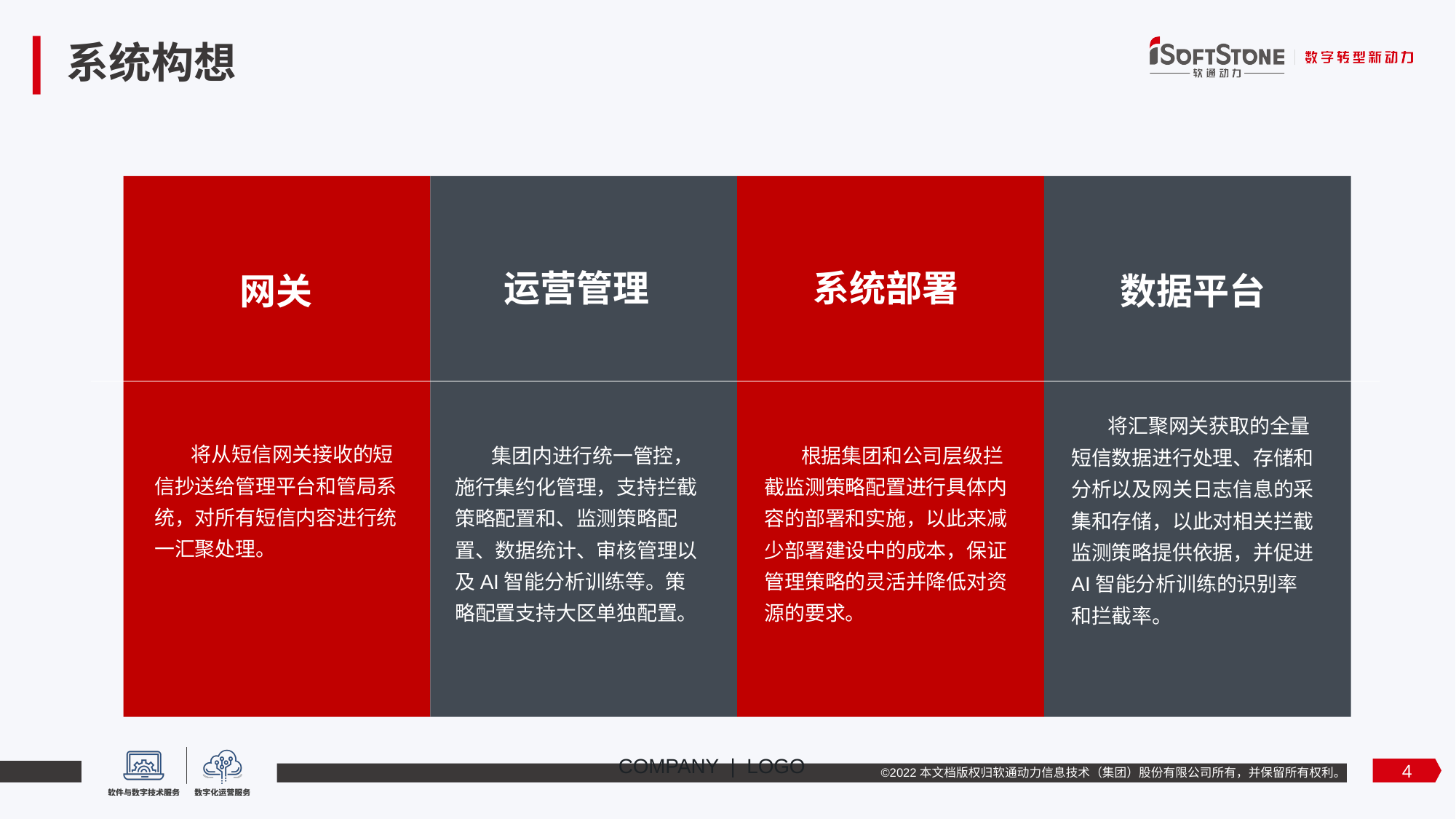

# 系统构想

运营管理

       集团内进行统一管控，施行集约化管理，支持拦截策略配置和、监测策略配置、数据统计、审核管理以及AI智能分析训练等。策略配置支持大区单独配置。
系统部署

       根据集团和公司层级拦截监测策略配置进行具体内容的部署和实施，以此来减少部署建设中的成本，保证管理策略的灵活并降低对资源的要求。
网关

       将从短信网关接收的短信抄送给管理平台和管局系统，对所有短信内容进行统一汇聚处理。
数据平台

       将汇聚网关获取的全量短信数据进行处理、存储和分析以及网关日志信息的采集和存储，以此对相关拦截监测策略提供依据，并促进AI智能分析训练的识别率和拦截率。
COMPANY  |  LOGO
4